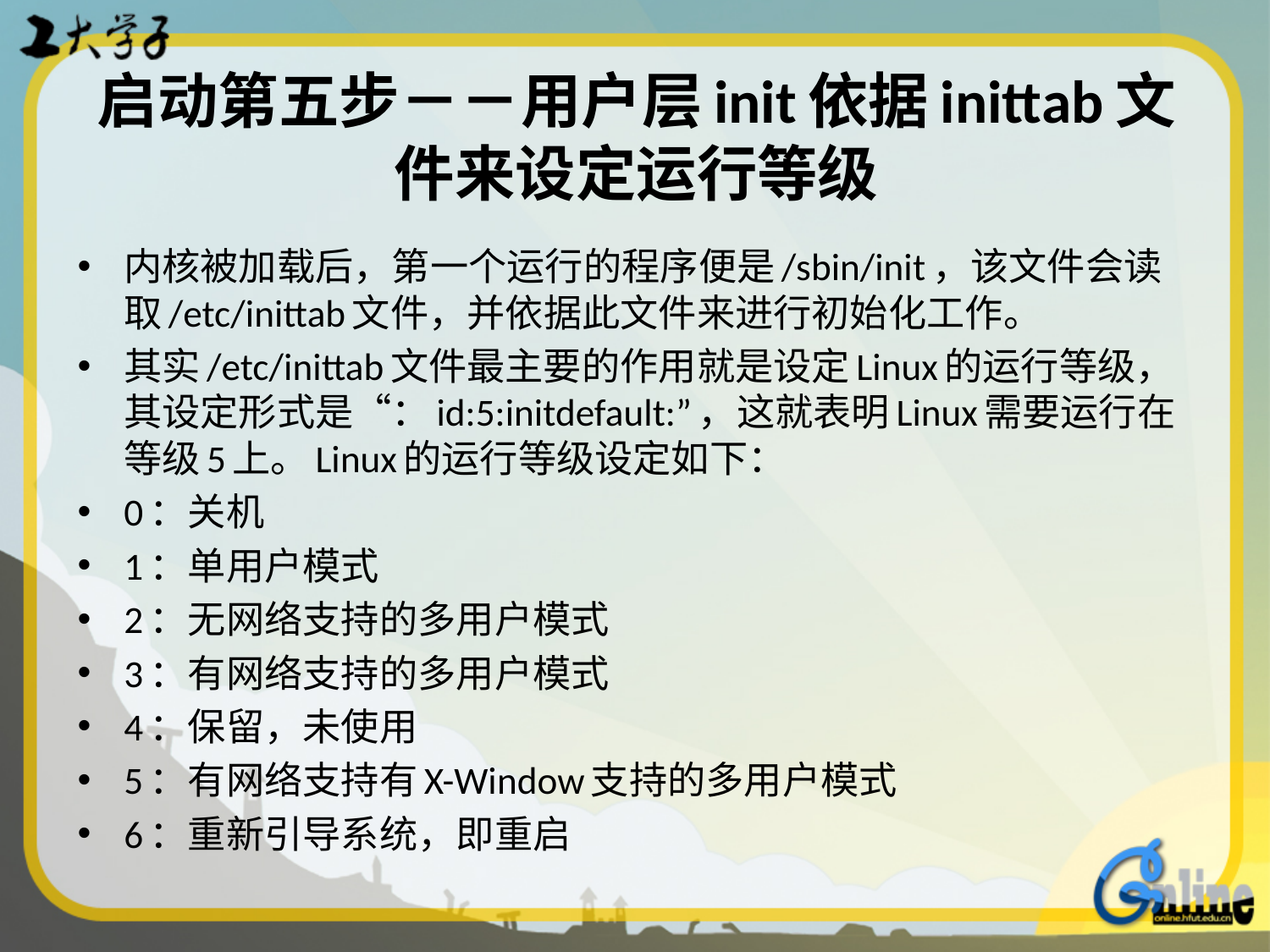

# 启动第五步－－用户层init依据inittab文件来设定运行等级
内核被加载后，第一个运行的程序便是/sbin/init，该文件会读取/etc/inittab文件，并依据此文件来进行初始化工作。
其实/etc/inittab文件最主要的作用就是设定Linux的运行等级，其设定形式是“：id:5:initdefault:”，这就表明Linux需要运行在等级5上。Linux的运行等级设定如下：
0：关机
1：单用户模式
2：无网络支持的多用户模式
3：有网络支持的多用户模式
4：保留，未使用
5：有网络支持有X-Window支持的多用户模式
6：重新引导系统，即重启